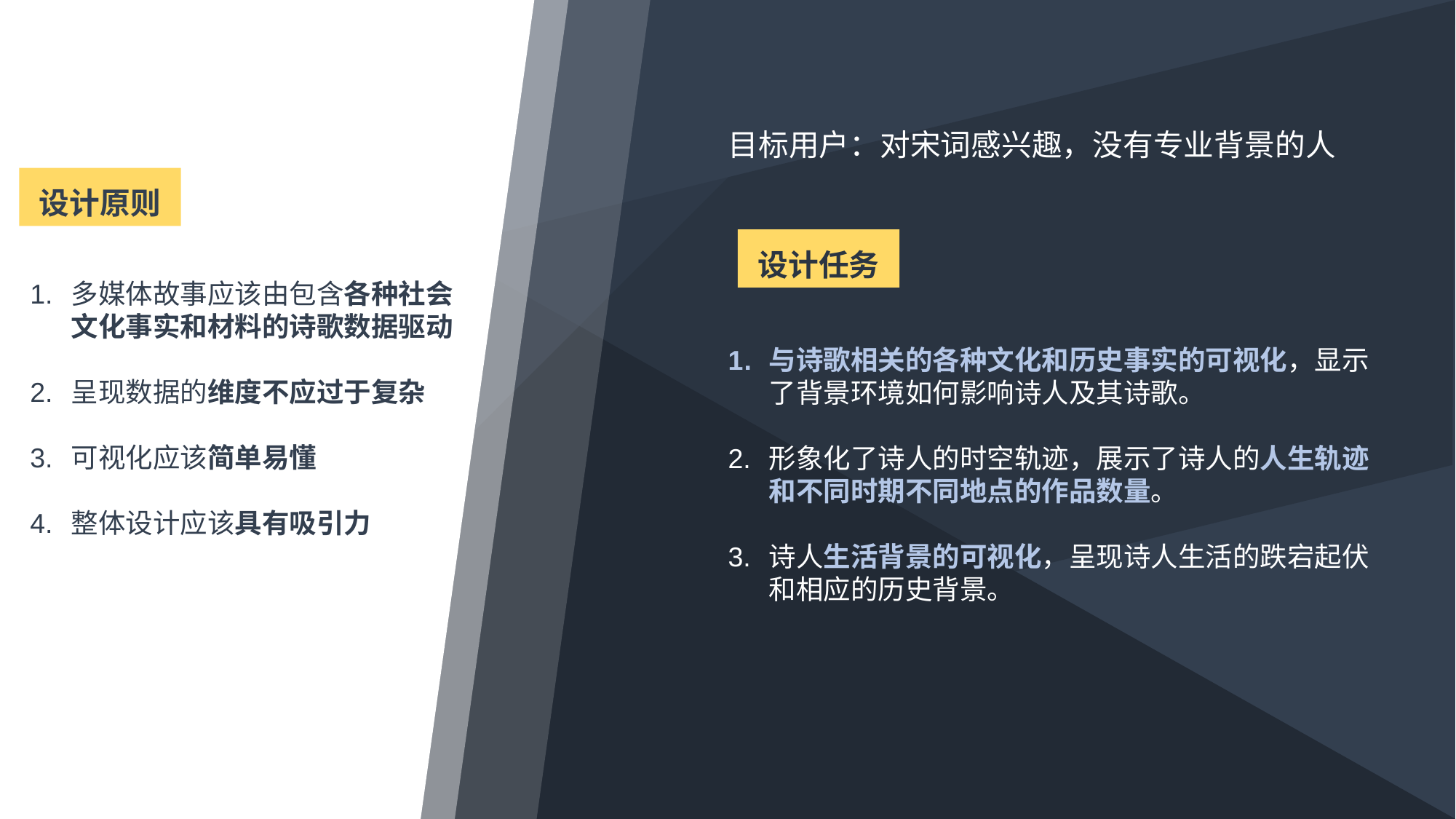

目标用户：对宋词感兴趣，没有专业背景的人
设计原则
设计任务
多媒体故事应该由包含各种社会文化事实和材料的诗歌数据驱动

呈现数据的维度不应过于复杂

可视化应该简单易懂

整体设计应该具有吸引力
与诗歌相关的各种文化和历史事实的可视化，显示了背景环境如何影响诗人及其诗歌。

形象化了诗人的时空轨迹，展示了诗人的人生轨迹和不同时期不同地点的作品数量。

诗人生活背景的可视化，呈现诗人生活的跌宕起伏和相应的历史背景。